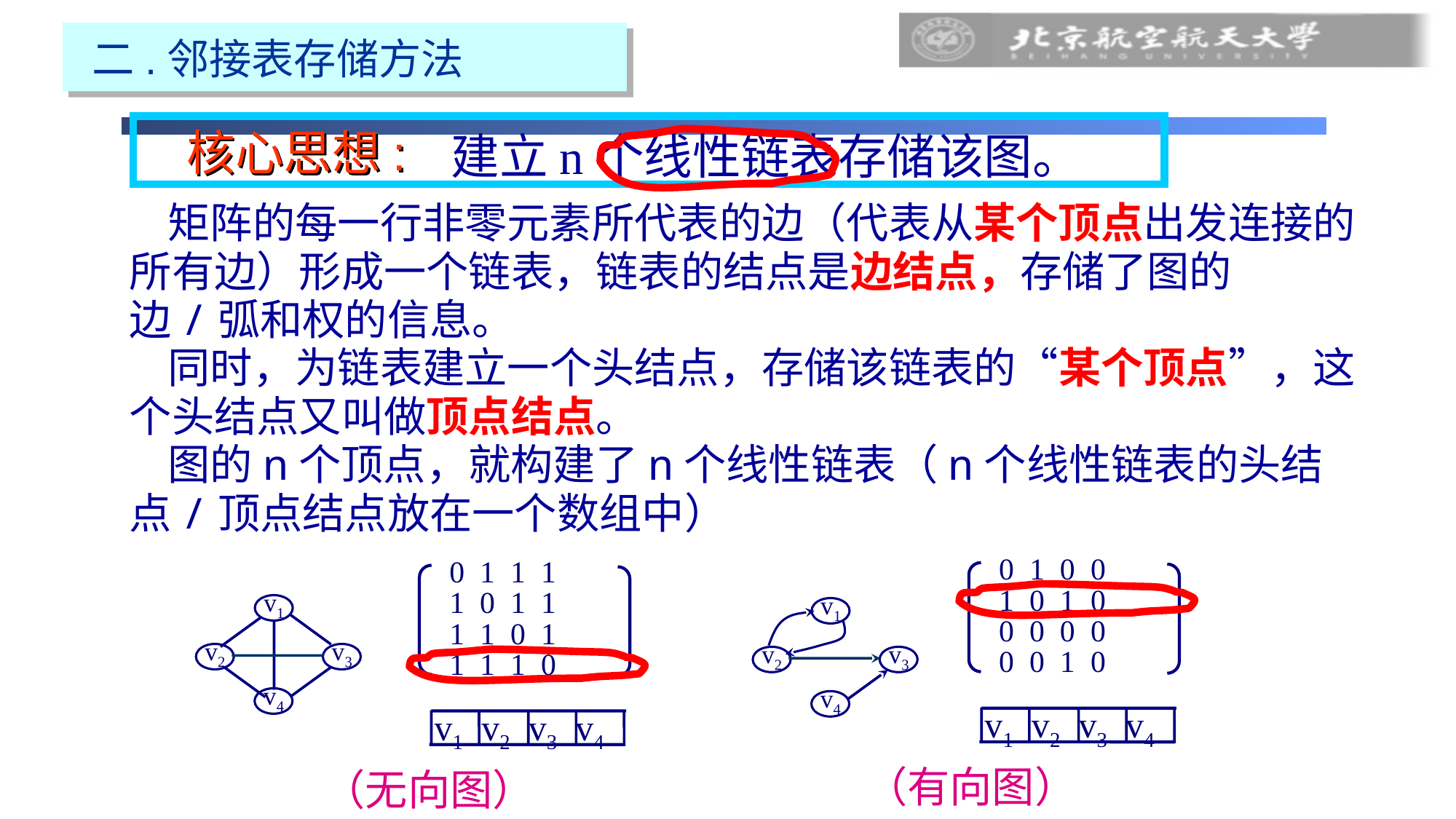

二.邻接表存储方法

核心思想:
建立n个线性链表存储该图。

   矩阵的每一行非零元素所代表的边（代表从某个顶点出发连接的所有边）形成一个链表，链表的结点是边结点，存储了图的边/弧和权的信息。
   同时，为链表建立一个头结点，存储该链表的“某个顶点”，这个头结点又叫做顶点结点。
   图的n个顶点，就构建了n个线性链表（n个线性链表的头结点/顶点结点放在一个数组中）

0  1  0  0
1  0  1  0
0  0  0  0
0  0  1  0

v1

v2

v3

v4

v1  v2  v3  v4

（有向图）
0  1  1  1
1  0  1  1
1  1  0  1
1  1  1  0

v1

v2

v3

v4

v1  v2  v3  v4

（无向图）